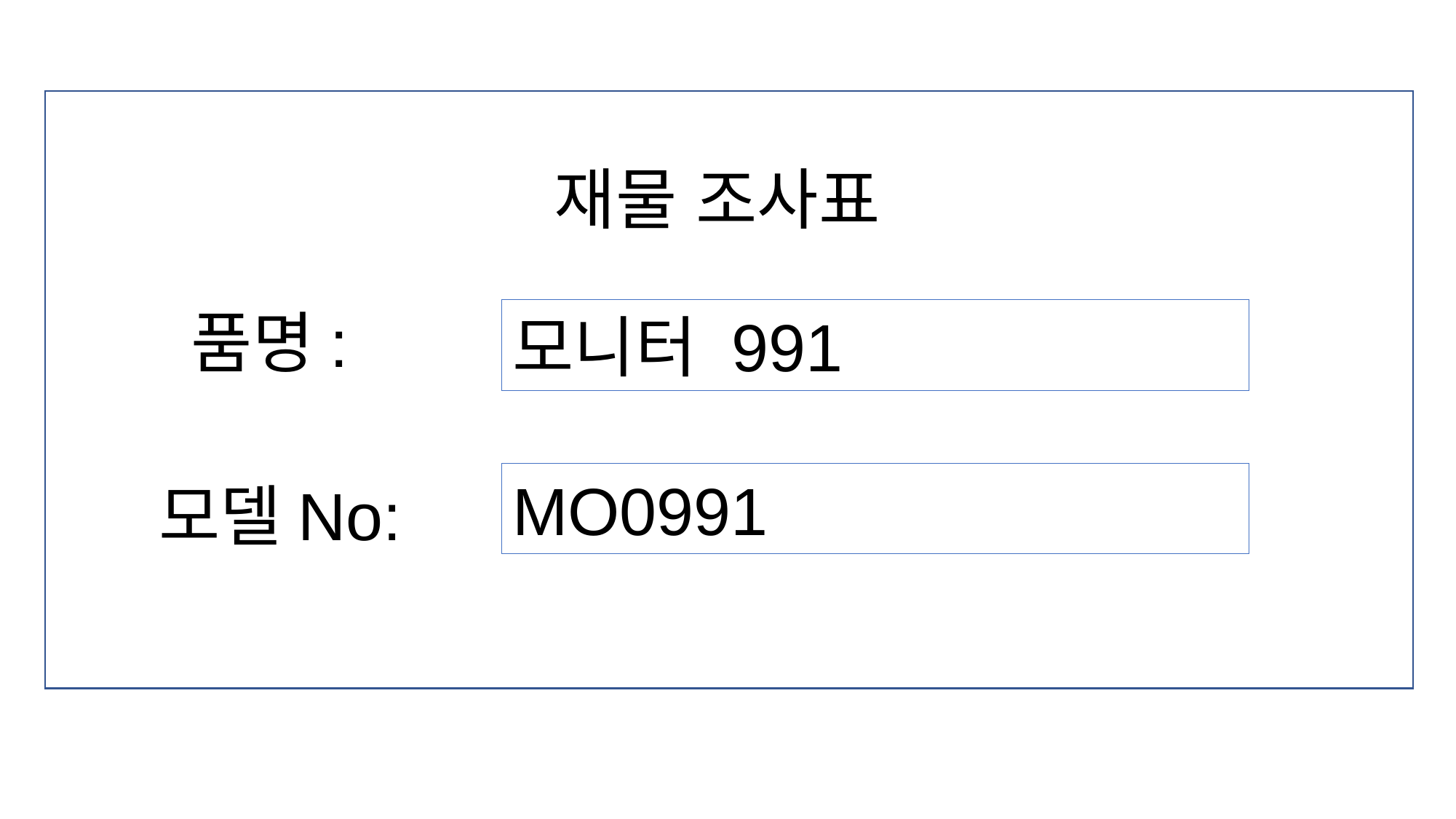

재물 조사표
품명:
모니터 991
MO0991
모델No: